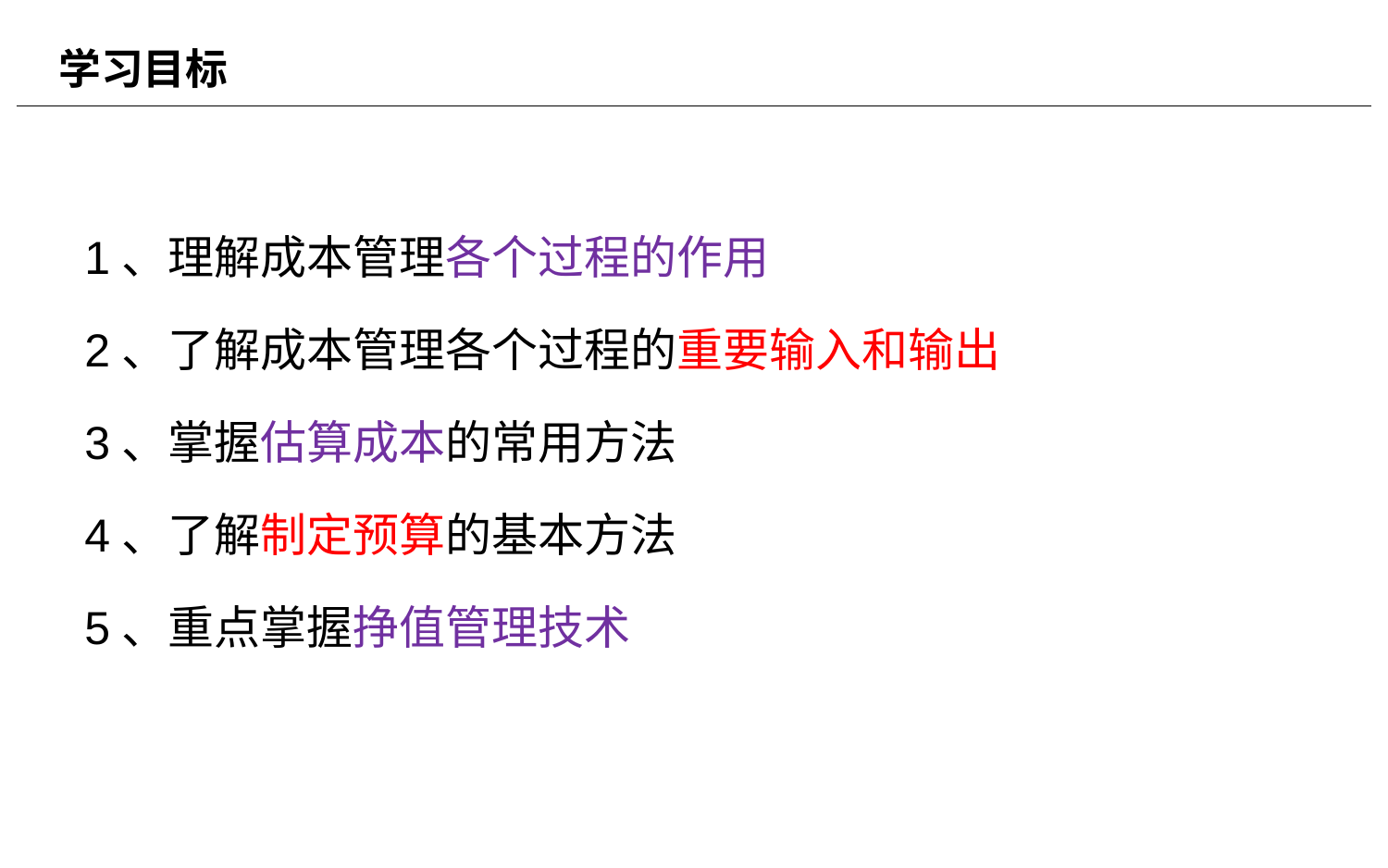

# 学习目标
1、理解成本管理各个过程的作用
2、了解成本管理各个过程的重要输入和输出
3、掌握估算成本的常用方法
4、了解制定预算的基本方法
5、重点掌握挣值管理技术